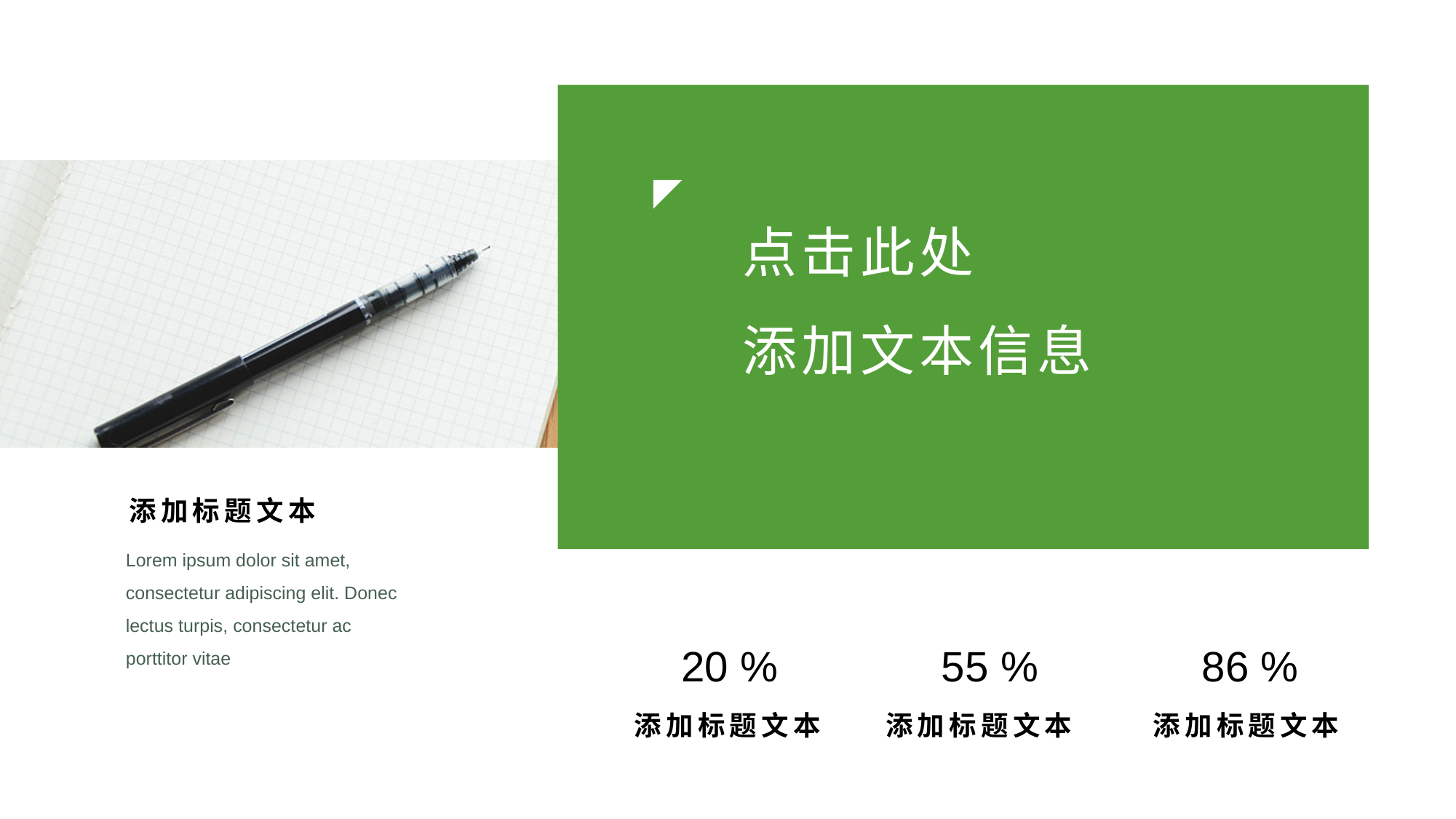

点击此处
添加文本信息
添加标题文本
Lorem ipsum dolor sit amet, consectetur adipiscing elit. Donec lectus turpis, consectetur ac porttitor vitae
20 %
55 %
86 %
添加标题文本
添加标题文本
添加标题文本